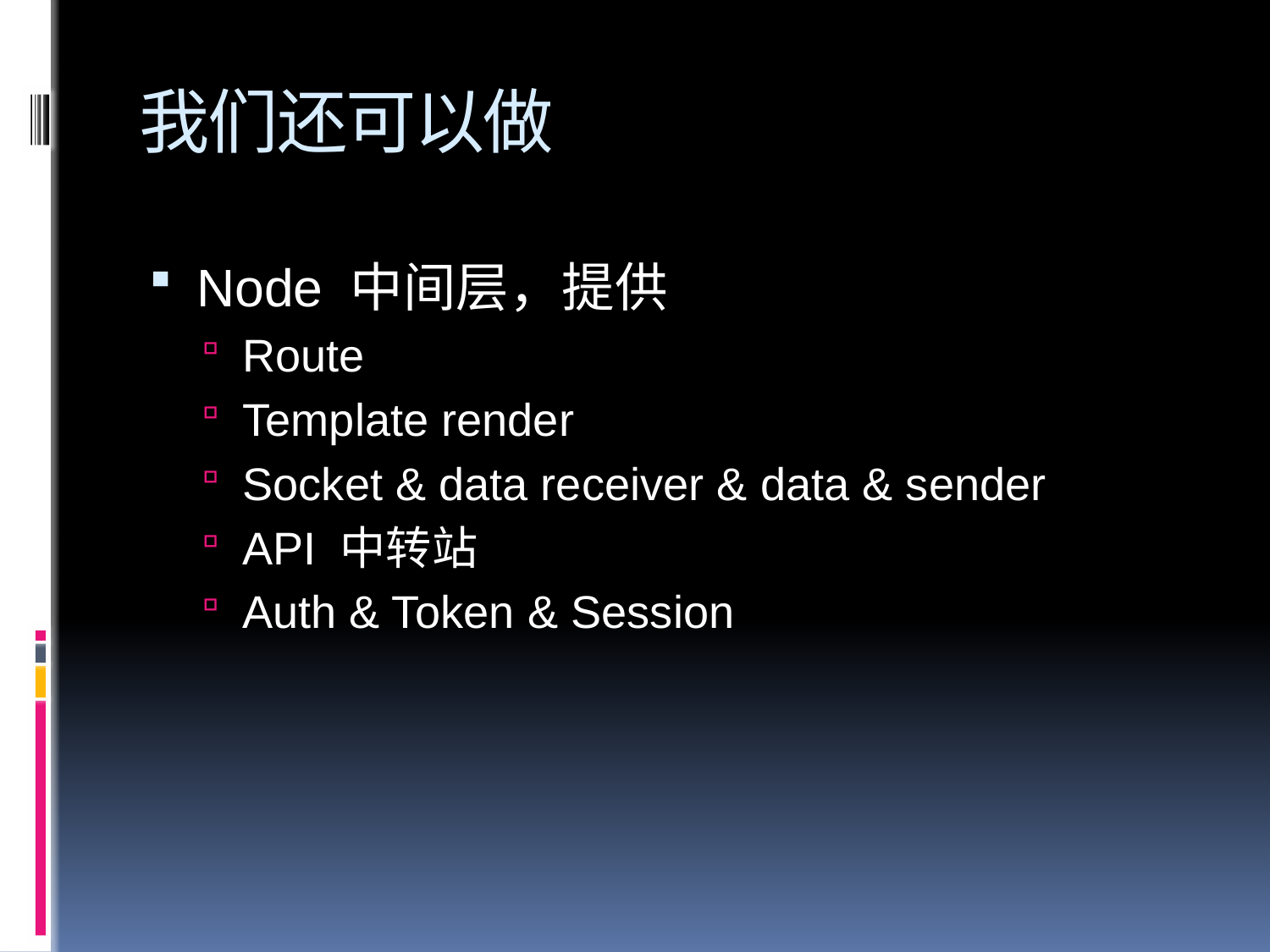

# 我们还可以做
Node 中间层，提供
Route
Template render
Socket & data receiver & data & sender
API 中转站
Auth & Token & Session